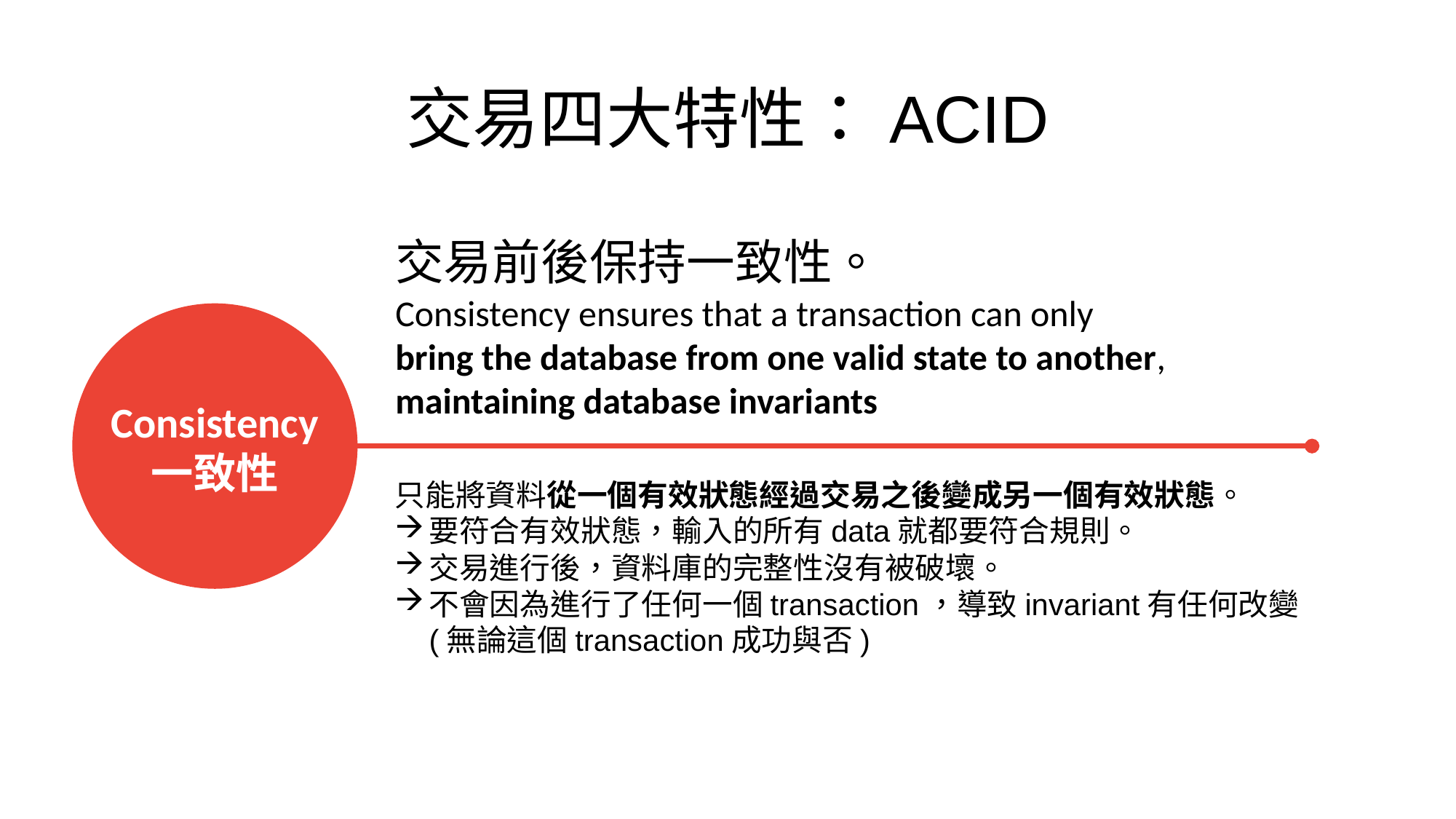

# 交易四大特性：ACID
交易前後保持一致性。
Consistency ensures that a transaction can only
bring the database from one valid state to another,
maintaining database invariants

Consistency
一致性
只能將資料從一個有效狀態經過交易之後變成另一個有效狀態。
要符合有效狀態，輸入的所有data就都要符合規則。
交易進行後，資料庫的完整性沒有被破壞。
不會因為進行了任何一個transaction，導致invariant有任何改變 (無論這個transaction成功與否)